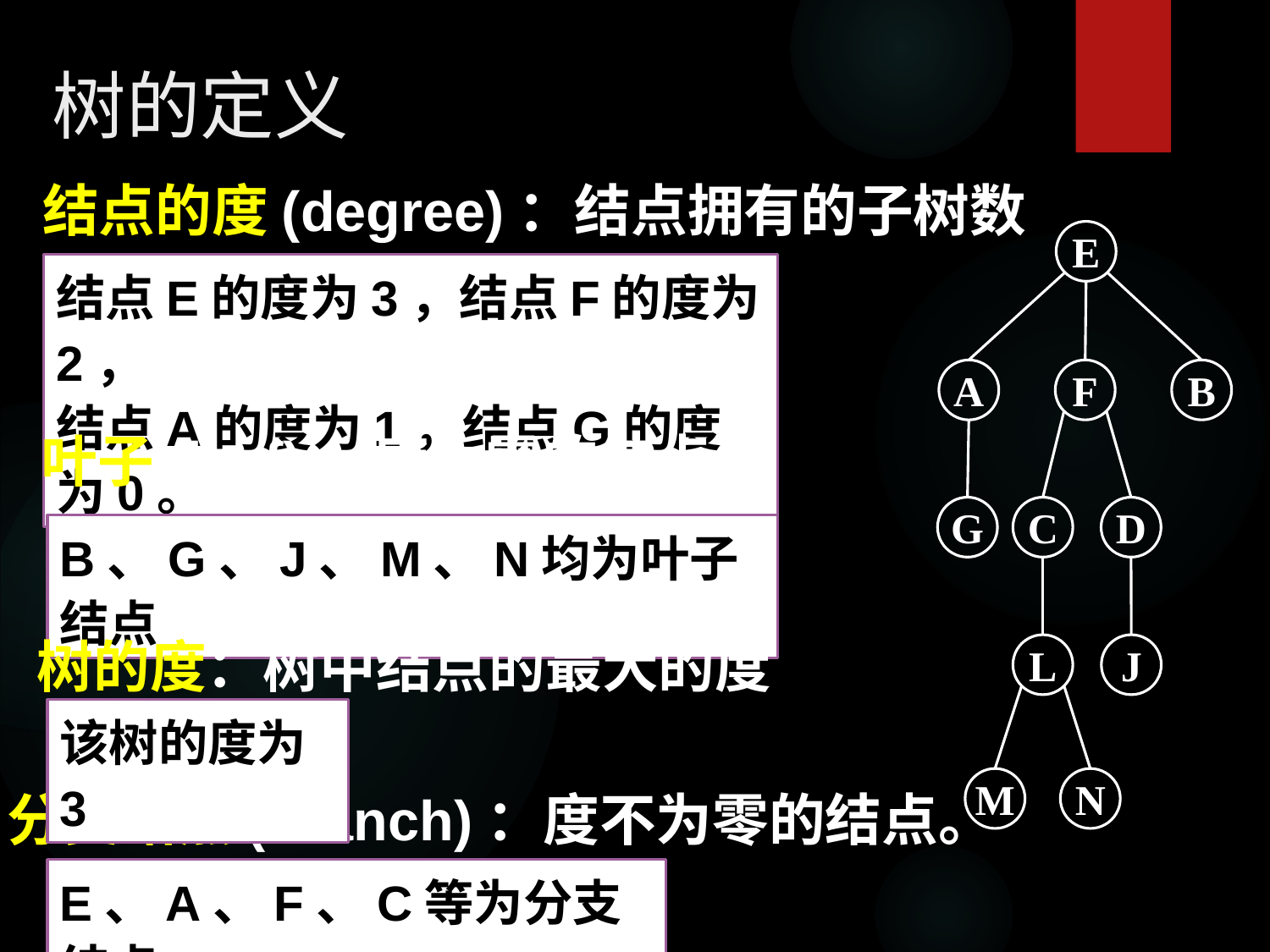

# 树的定义
结点的度(degree)：结点拥有的子树数
E
A
F
B
G
C
D
L
J
M
N
结点E的度为3，结点F的度为2，
结点A的度为1，结点G的度为0。
叶子(leaf)：度为零的结点
B、G、J、M、N均为叶子结点
树的度：树中结点的最大的度
该树的度为3
分支结点(branch)：度不为零的结点。
E、A、F、C等为分支结点